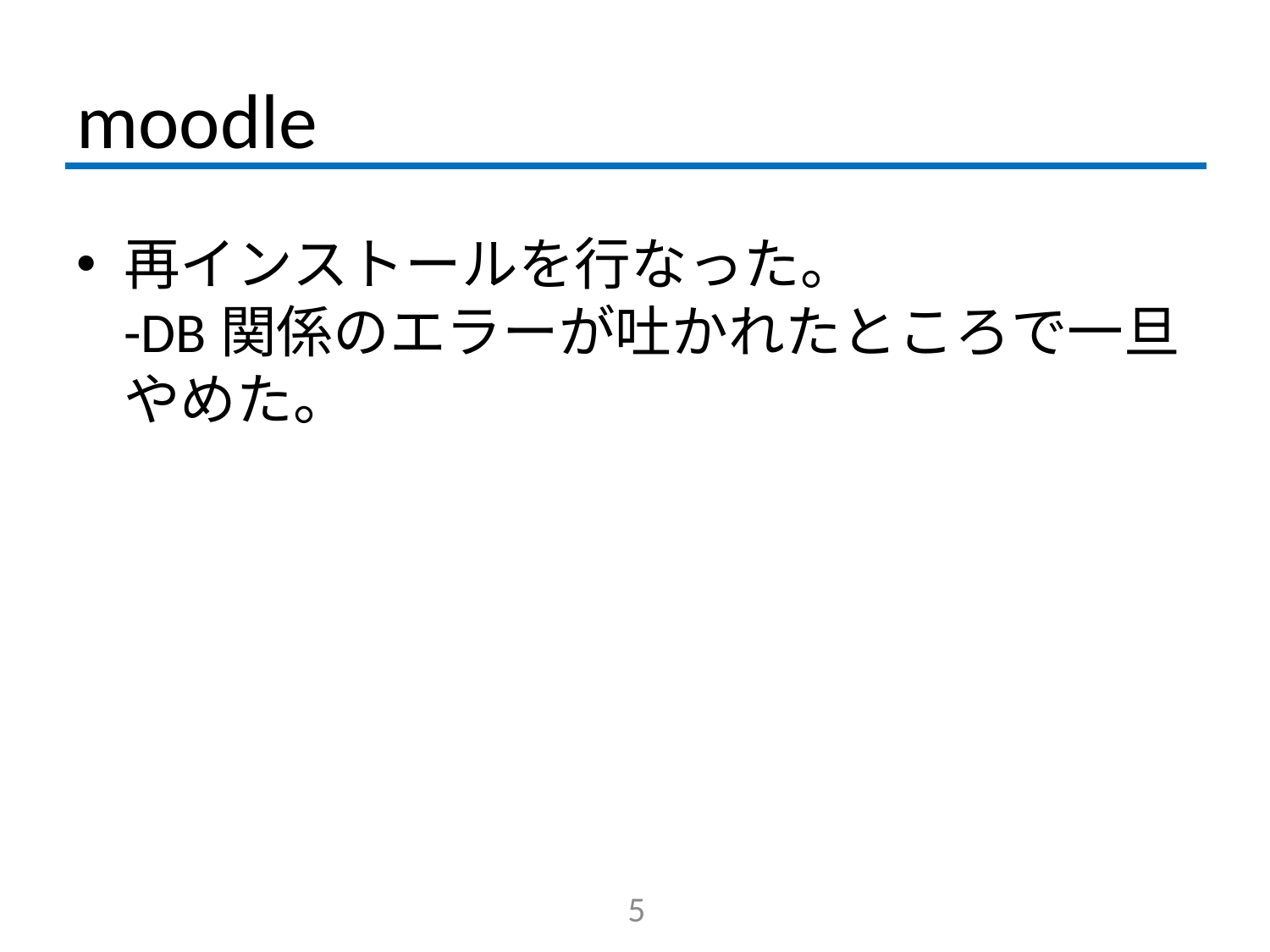

# moodle
再インストールを行なった。
-DB関係のエラーが吐かれたところで一旦やめた。
5